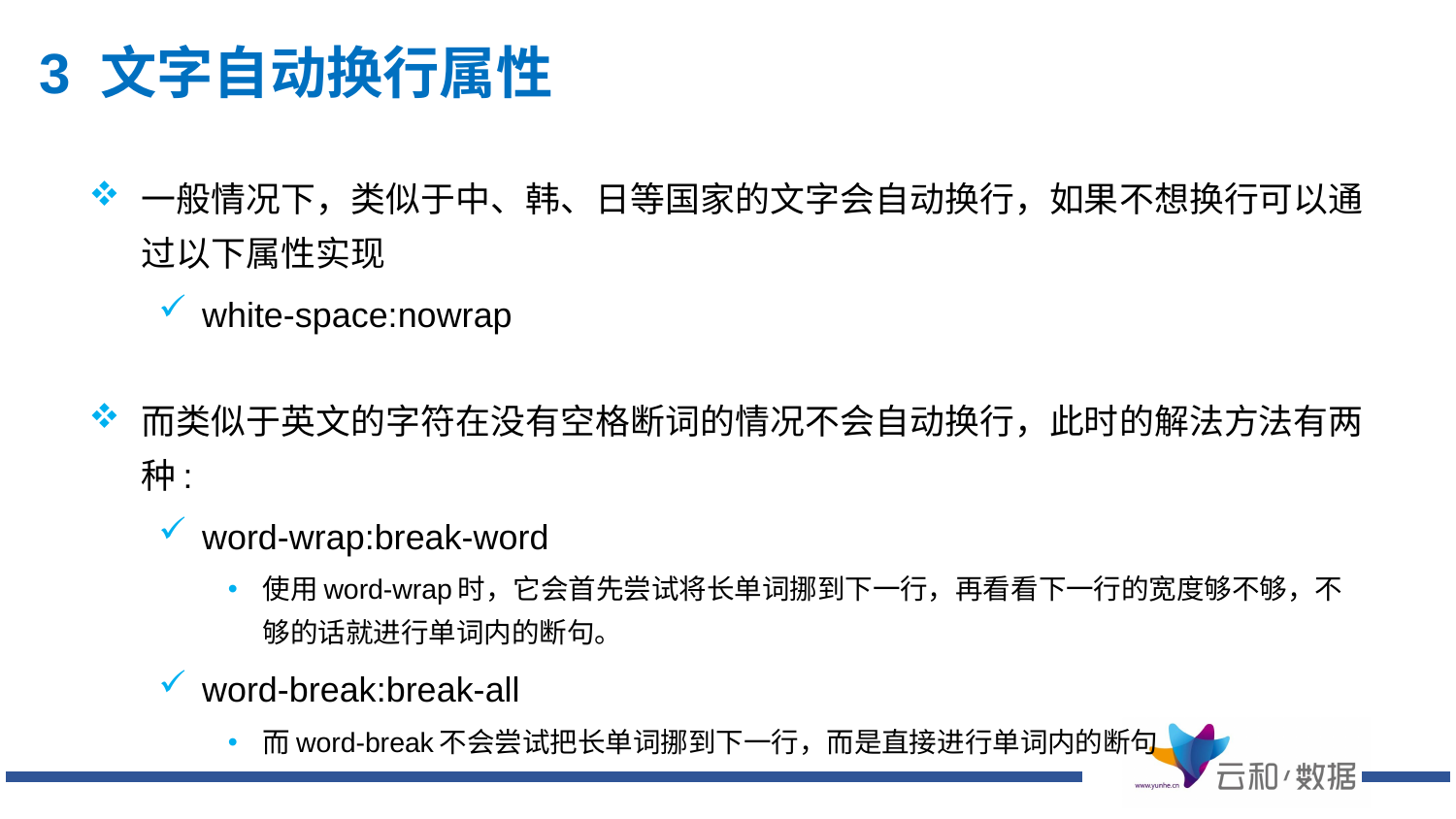

# 3 文字自动换行属性
一般情况下，类似于中、韩、日等国家的文字会自动换行，如果不想换行可以通过以下属性实现
white-space:nowrap

而类似于英文的字符在没有空格断词的情况不会自动换行，此时的解法方法有两种:
word-wrap:break-word
使用word-wrap时，它会首先尝试将长单词挪到下一行，再看看下一行的宽度够不够，不够的话就进行单词内的断句。
word-break:break-all
而word-break不会尝试把长单词挪到下一行，而是直接进行单词内的断句
9